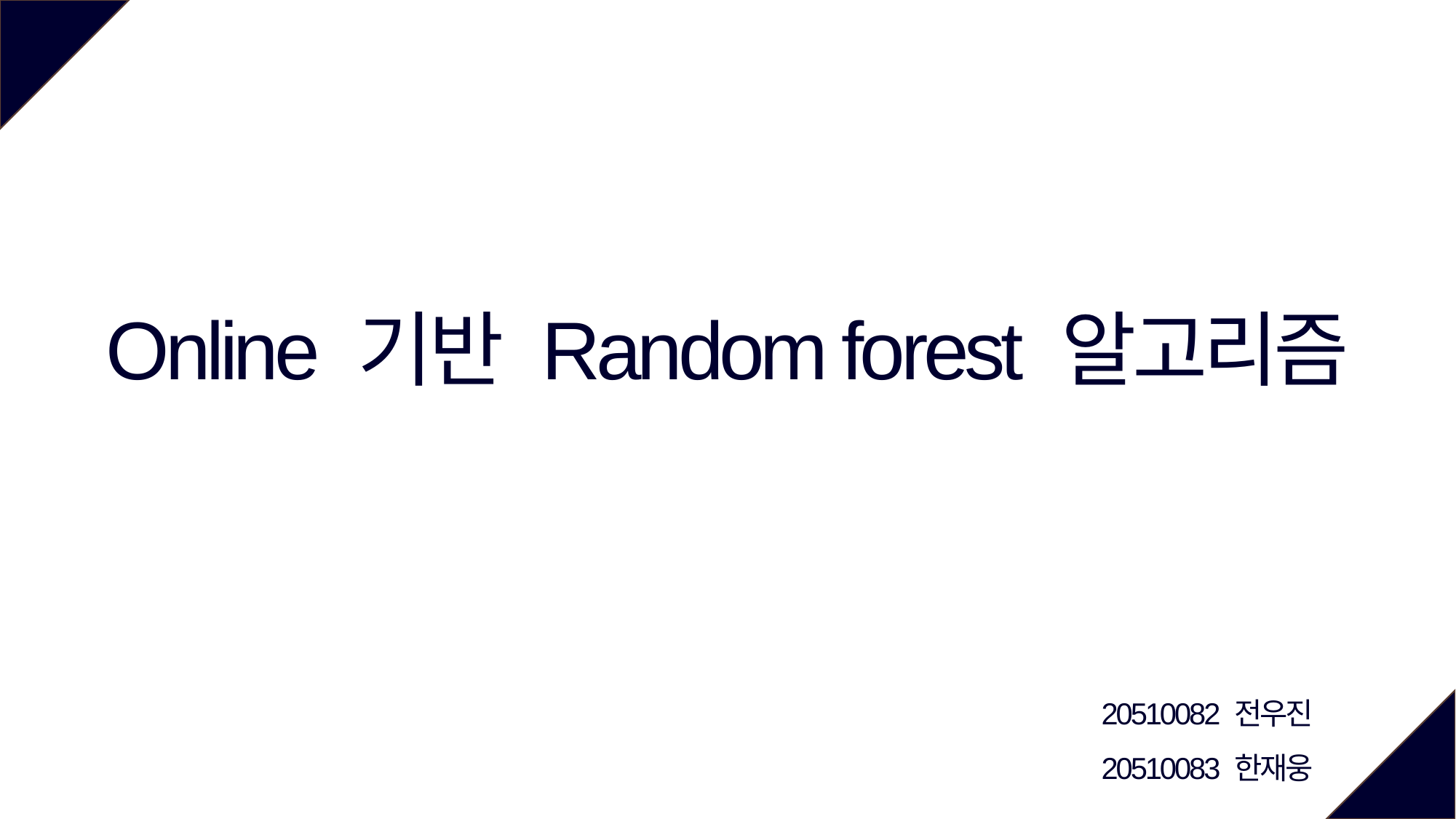

Online 기반 Random forest 알고리즘
20510082 전우진
20510083 한재웅